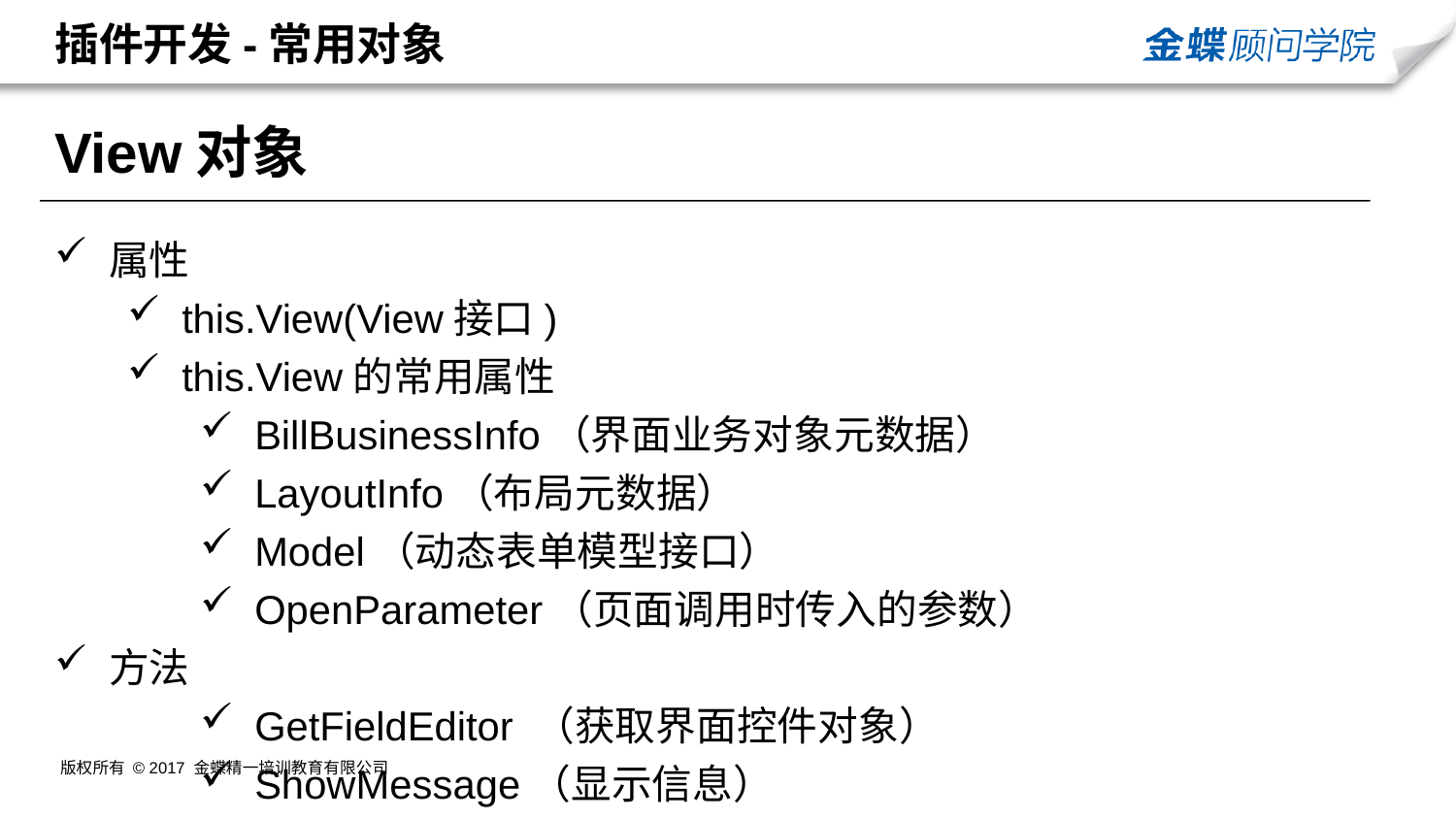

# 插件开发-常用对象
View对象

属性
this.View(View接口)
this.View的常用属性
BillBusinessInfo（界面业务对象元数据）
LayoutInfo（布局元数据）
Model（动态表单模型接口）
OpenParameter（页面调用时传入的参数）
方法
GetFieldEditor （获取界面控件对象）
ShowMessage（显示信息）